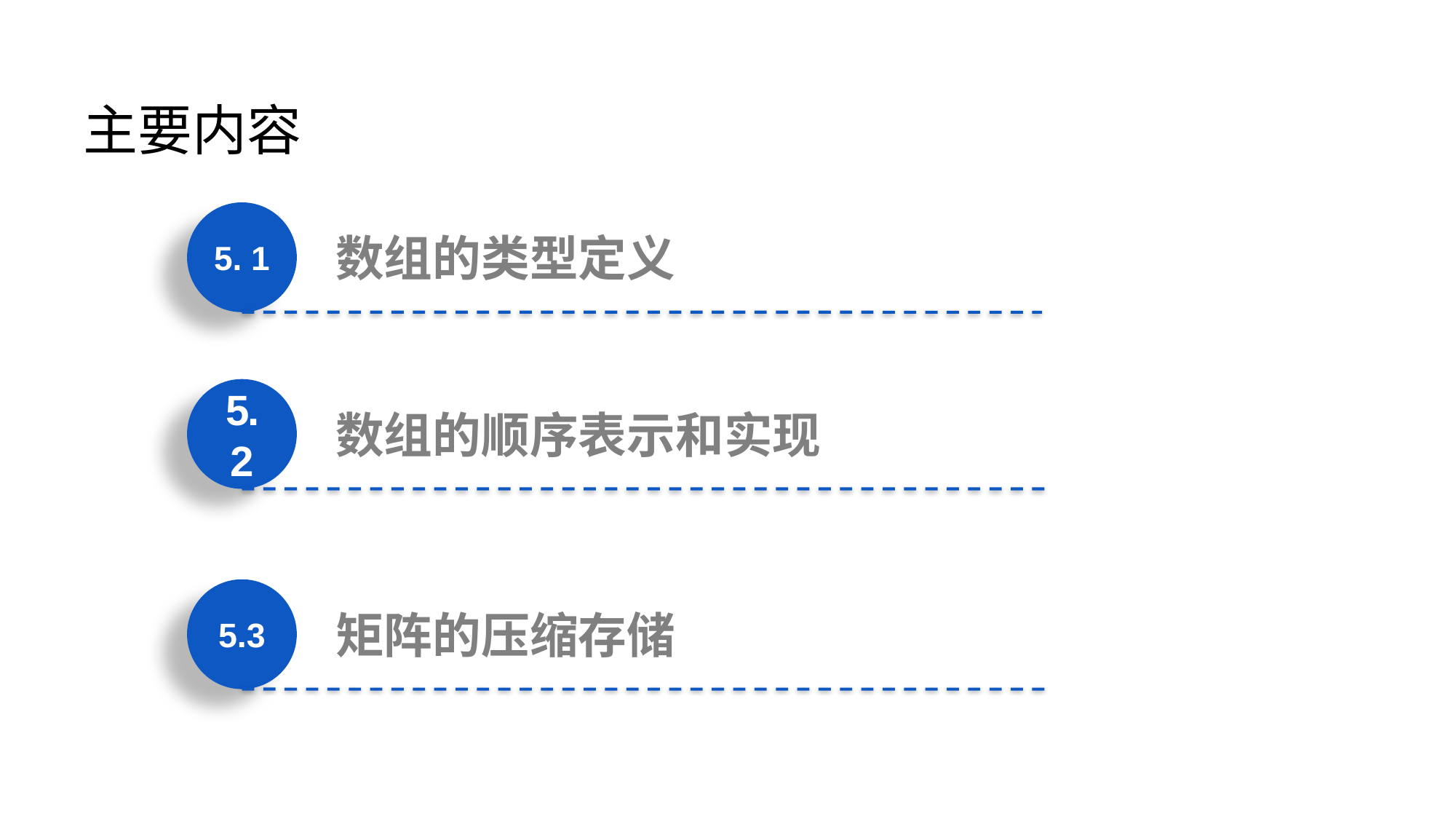

# 主要内容
5. 1
数组的类型定义
5. 2
数组的顺序表示和实现
5.3
矩阵的压缩存储